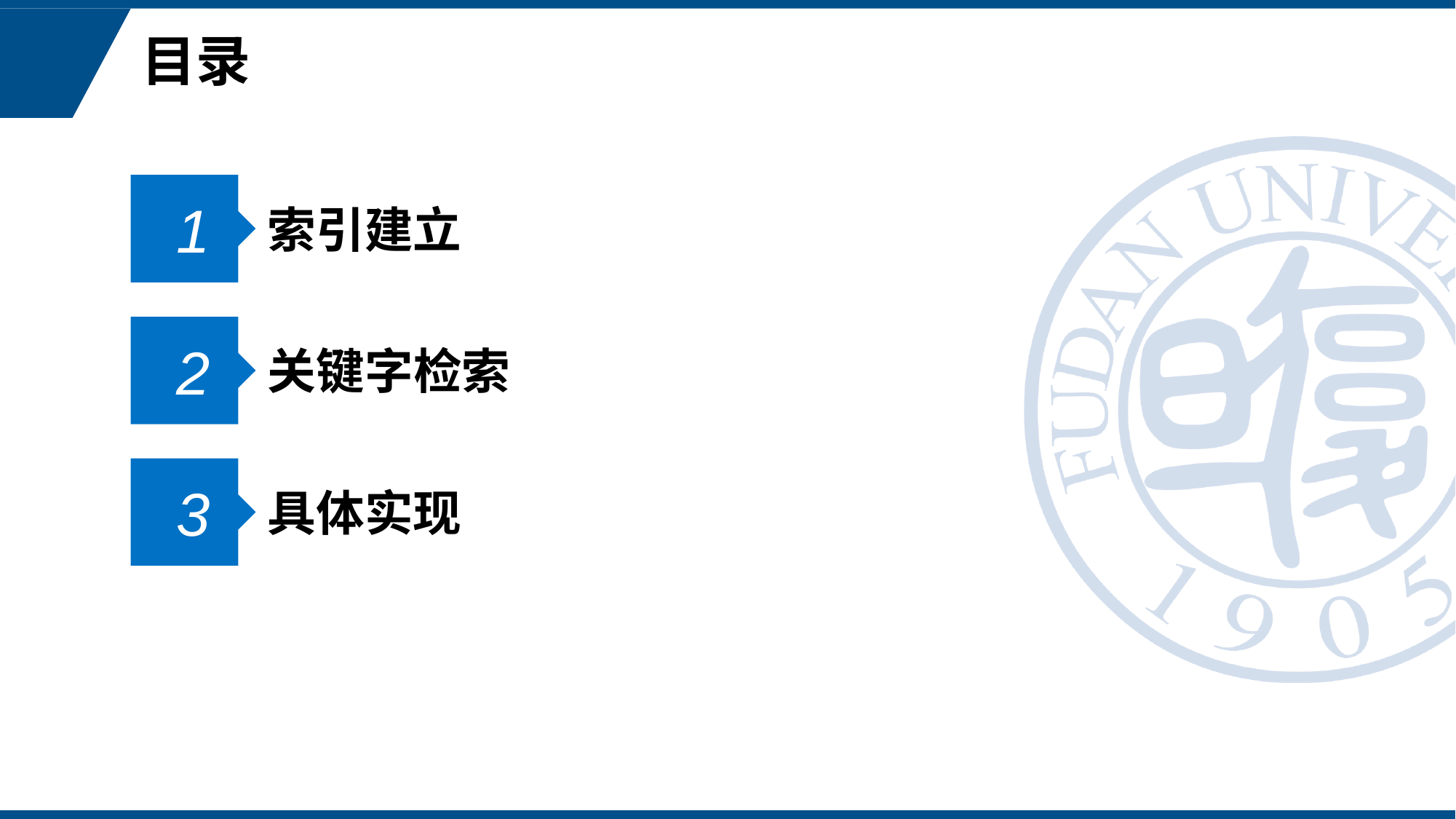

# 目录
1
索引建立

2
关键字检索
3
具体实现